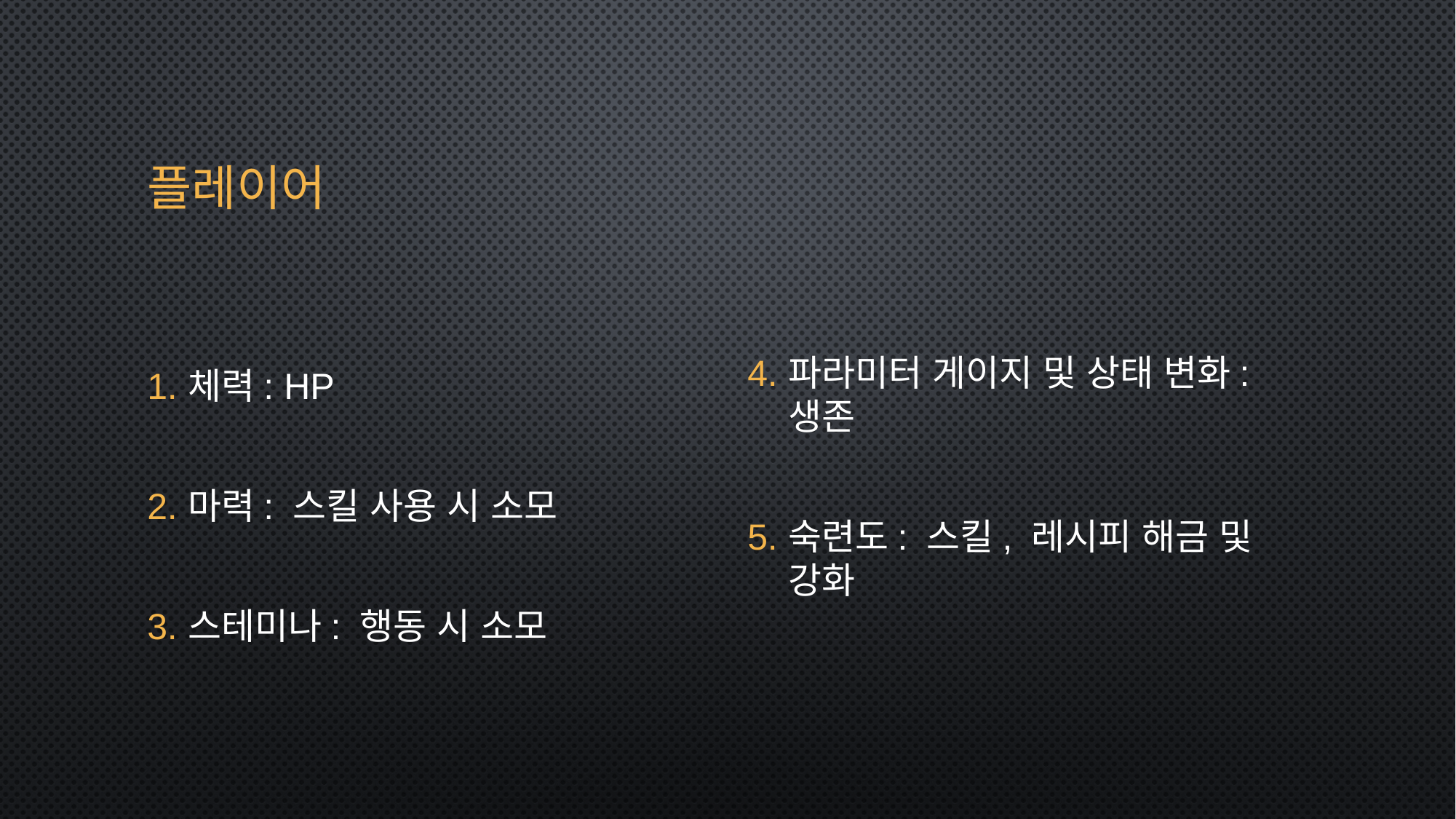

# 플레이어
체력: Hp

마력: 스킬 사용 시 소모

스테미나: 행동 시 소모
파라미터 게이지 및 상태 변화: 생존

숙련도: 스킬, 레시피 해금 및 강화